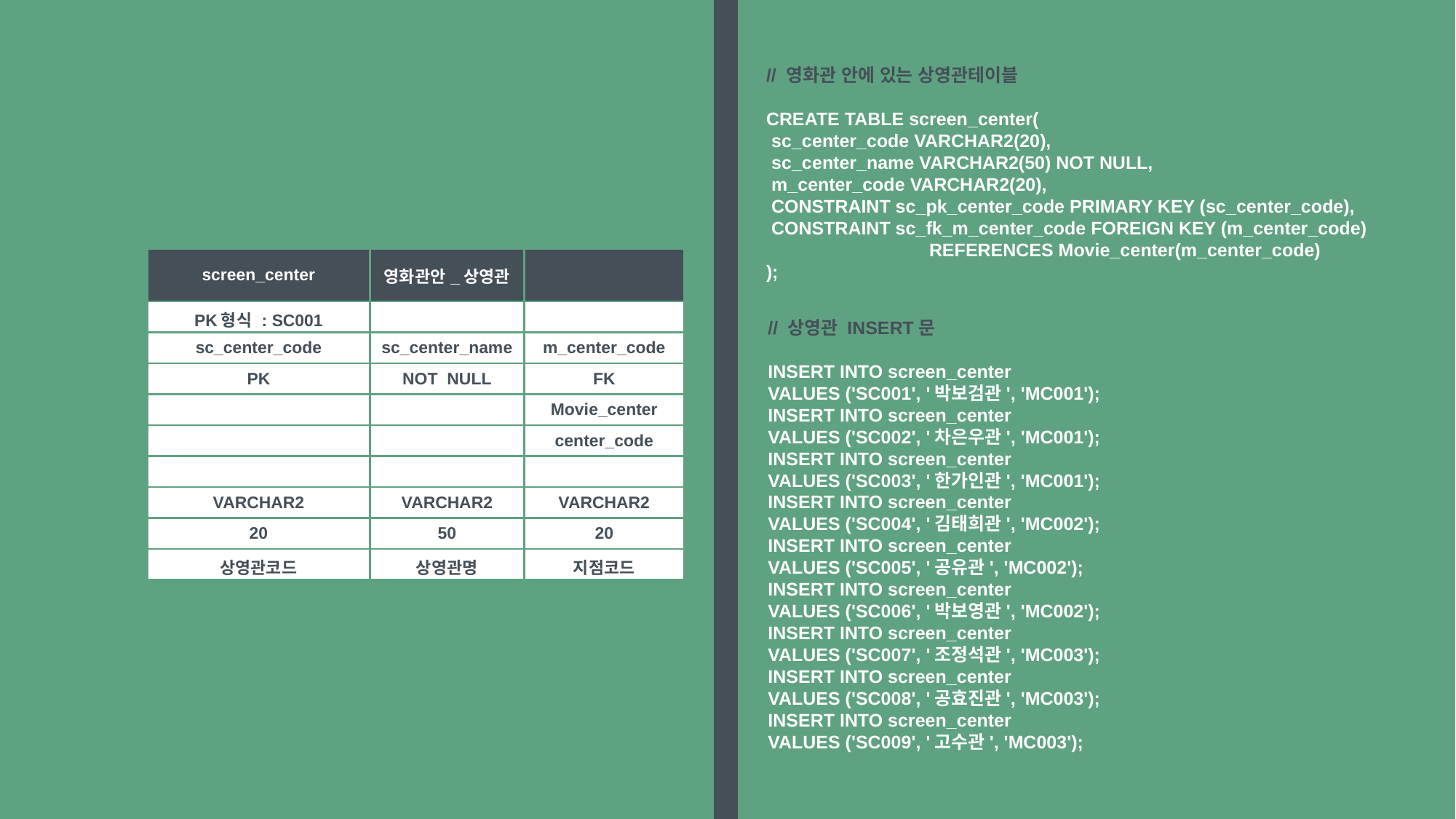

// 영화관 안에 있는 상영관테이블

CREATE TABLE screen_center(
 sc_center_code VARCHAR2(20),
 sc_center_name VARCHAR2(50) NOT NULL,
 m_center_code VARCHAR2(20),
 CONSTRAINT sc_pk_center_code PRIMARY KEY (sc_center_code),
 CONSTRAINT sc_fk_m_center_code FOREIGN KEY (m_center_code)
                                REFERENCES Movie_center(m_center_code)
);

| screen\_center | 영화관안\_상영관 |  |
| --- | --- | --- |
| PK형식 : SC001 |  |  |
| sc\_center\_code | sc\_center\_name | m\_center\_code |
| PK | NOT NULL | FK |
|  |  | Movie\_center |
|  |  | center\_code |
|  |  |  |
| VARCHAR2 | VARCHAR2 | VARCHAR2 |
| 20 | 50 | 20 |
| 상영관코드 | 상영관명 | 지점코드 |
// 상영관 INSERT문

INSERT INTO screen_center
VALUES ('SC001', '박보검관', 'MC001');
INSERT INTO screen_center
VALUES ('SC002', '차은우관', 'MC001');
INSERT INTO screen_center
VALUES ('SC003', '한가인관', 'MC001');
INSERT INTO screen_center
VALUES ('SC004', '김태희관', 'MC002');
INSERT INTO screen_center
VALUES ('SC005', '공유관', 'MC002');
INSERT INTO screen_center
VALUES ('SC006', '박보영관', 'MC002');
INSERT INTO screen_center
VALUES ('SC007', '조정석관', 'MC003');
INSERT INTO screen_center
VALUES ('SC008', '공효진관', 'MC003');
INSERT INTO screen_center
VALUES ('SC009', '고수관', 'MC003');